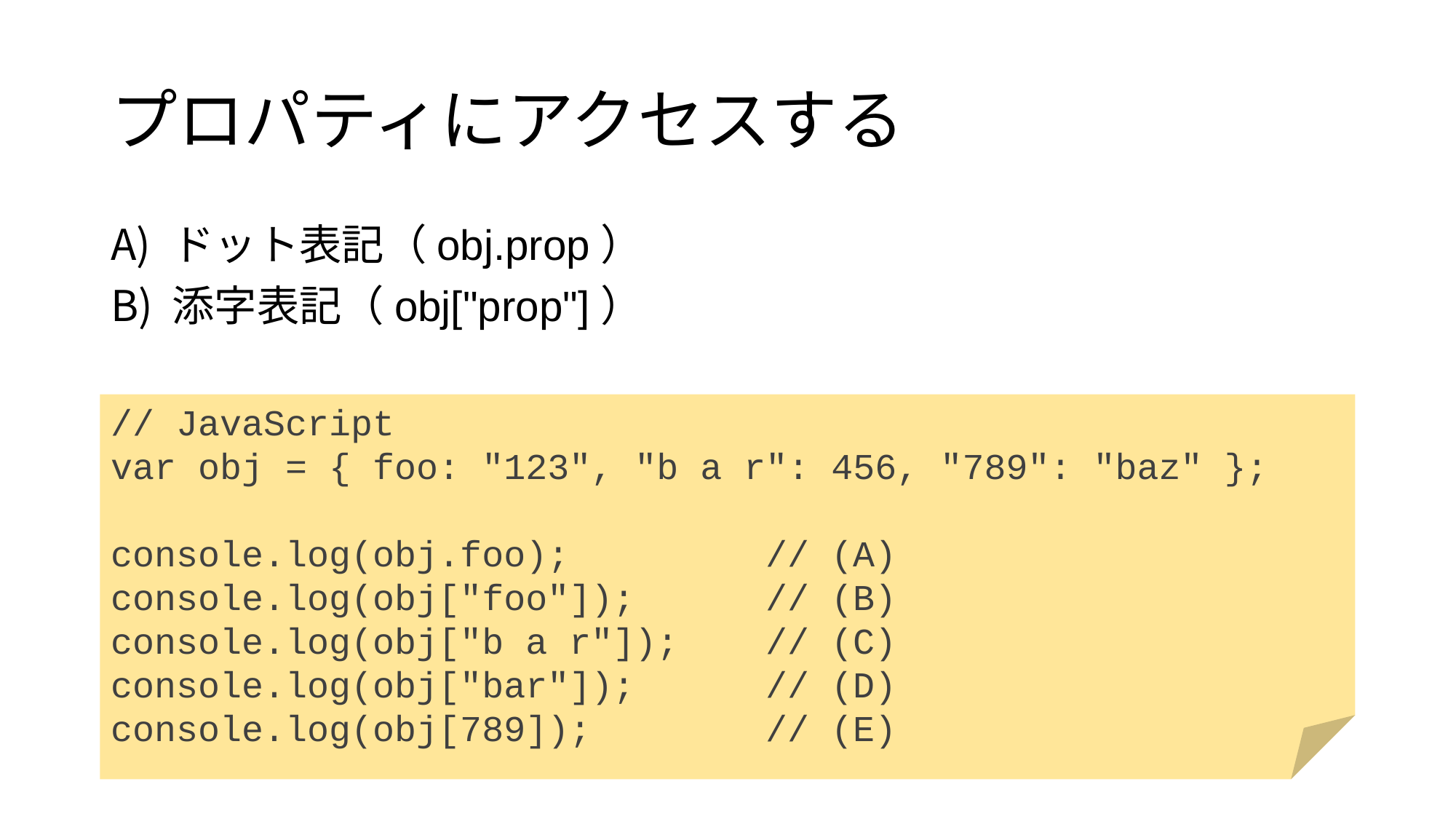

# プロパティにアクセスする
ドット表記（obj.prop）
添字表記（obj["prop"]）
// JavaScript
var obj = { foo: "123", "b a r": 456, "789": "baz" };

console.log(obj.foo);		// (A)
console.log(obj["foo"]);		// (B)
console.log(obj["b a r"]);	// (C)
console.log(obj["bar"]);		// (D)
console.log(obj[789]);		// (E)